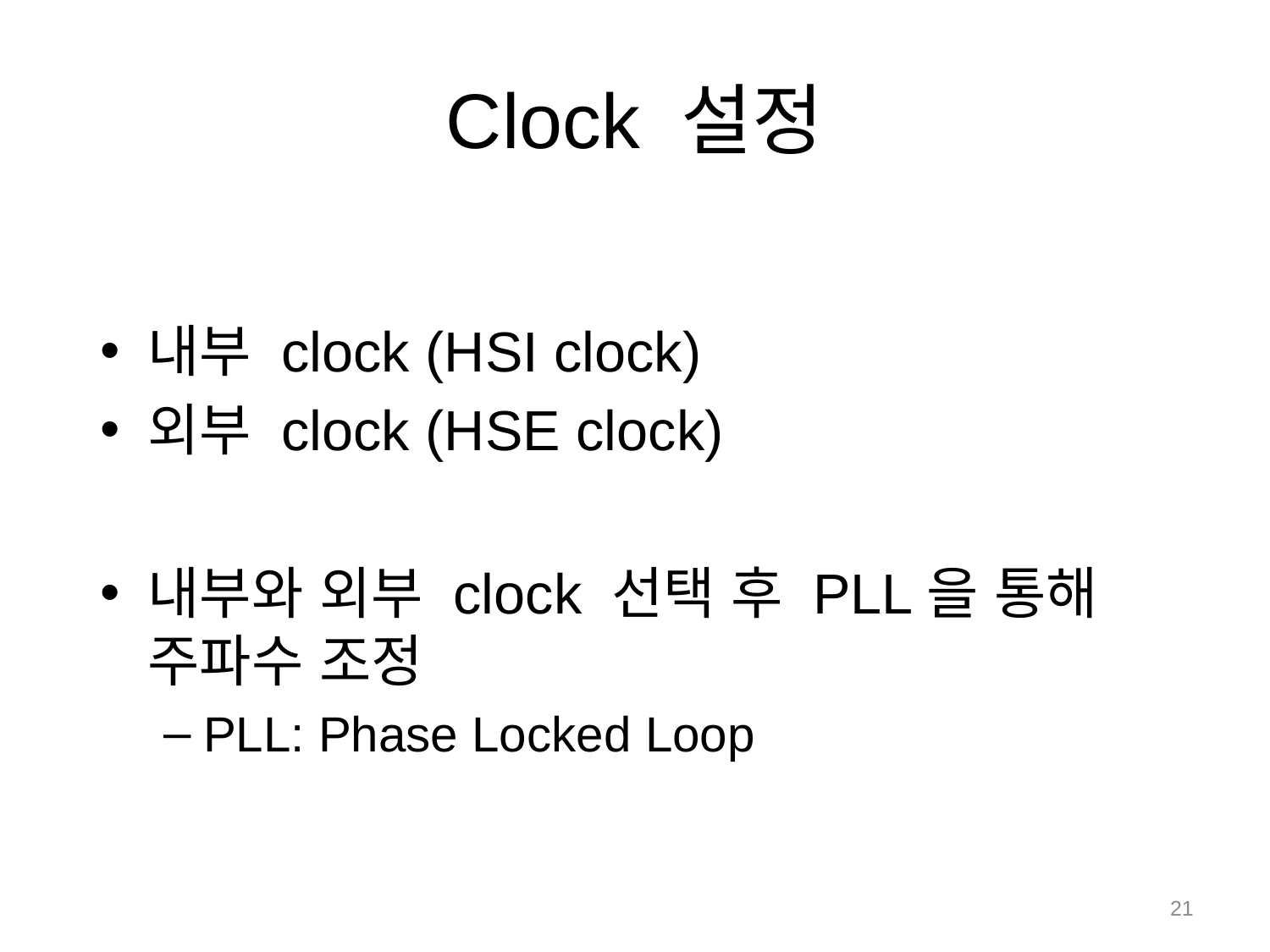

# Clock 설정
내부 clock (HSI clock)
외부 clock (HSE clock)

내부와 외부 clock 선택 후 PLL을 통해 주파수 조정
PLL: Phase Locked Loop
21